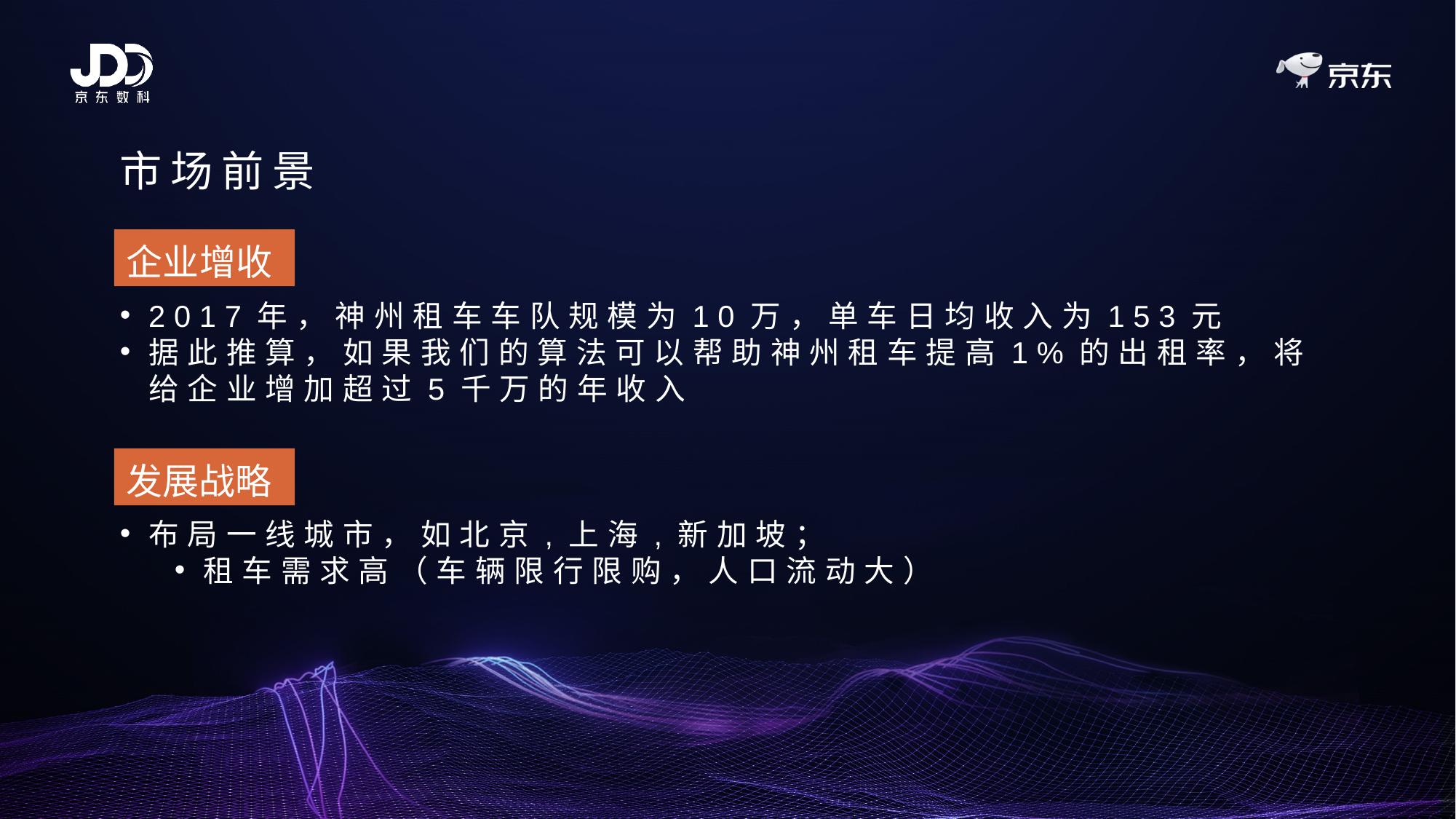

市场前景

企业增收
2017年，神州租车车队规模为10万，单车日均收入为153元
据此推算，如果我们的算法可以帮助神州租车提高1%的出租率，将给企业增加超过5千万的年收入

布局一线城市，如北京,上海,新加坡；
租车需求高（车辆限行限购，人口流动大）

发展战略